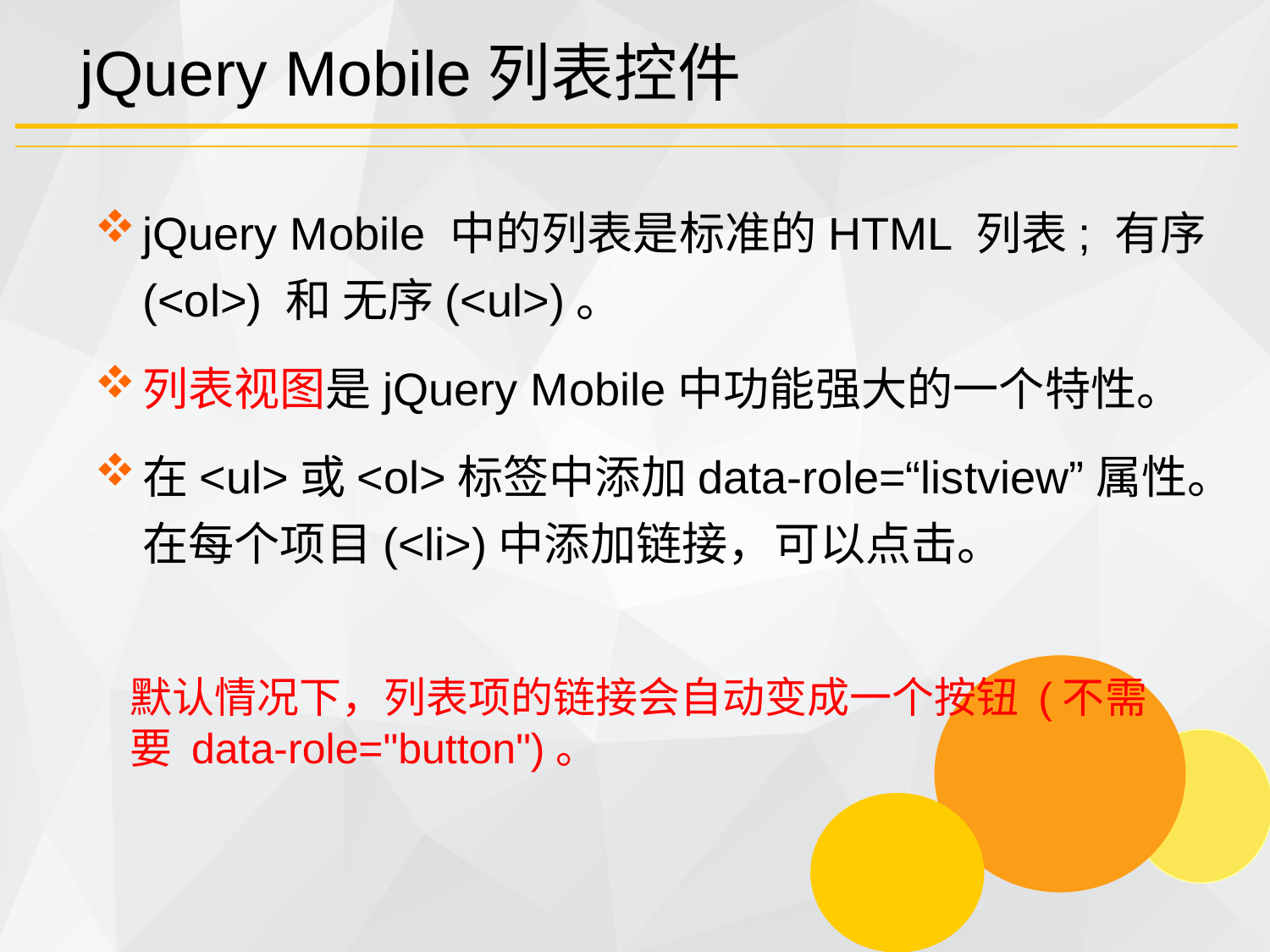

# jQuery Mobile列表控件
jQuery Mobile 中的列表是标准的HTML 列表; 有序(<ol>) 和 无序(<ul>)。
列表视图是jQuery Mobile中功能强大的一个特性。
在<ul>或<ol>标签中添加data-role=“listview”属性。在每个项目(<li>)中添加链接，可以点击。

默认情况下，列表项的链接会自动变成一个按钮 (不需要 data-role="button")。